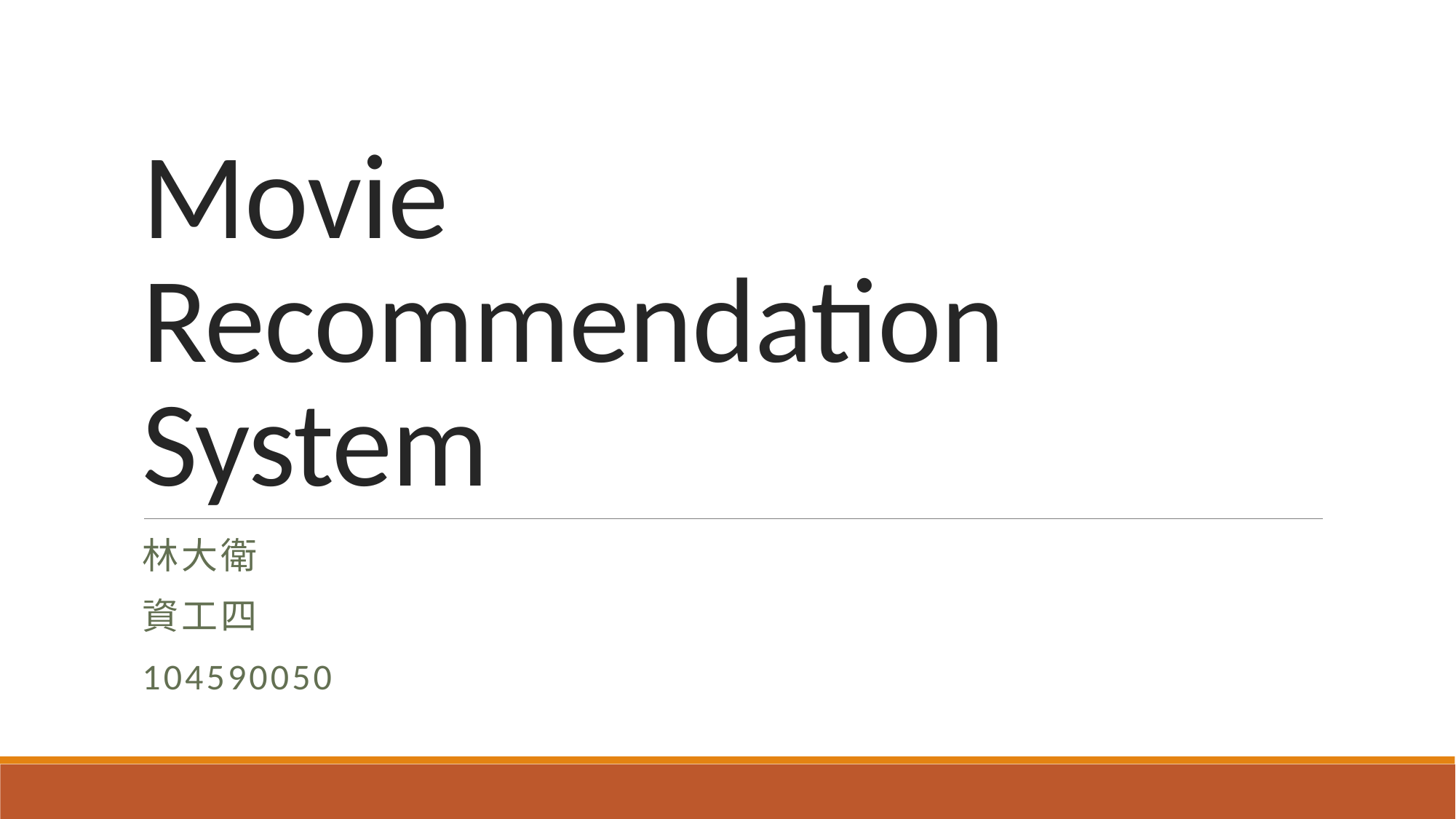

# Movie Recommendation System
林大衛
資工四
104590050